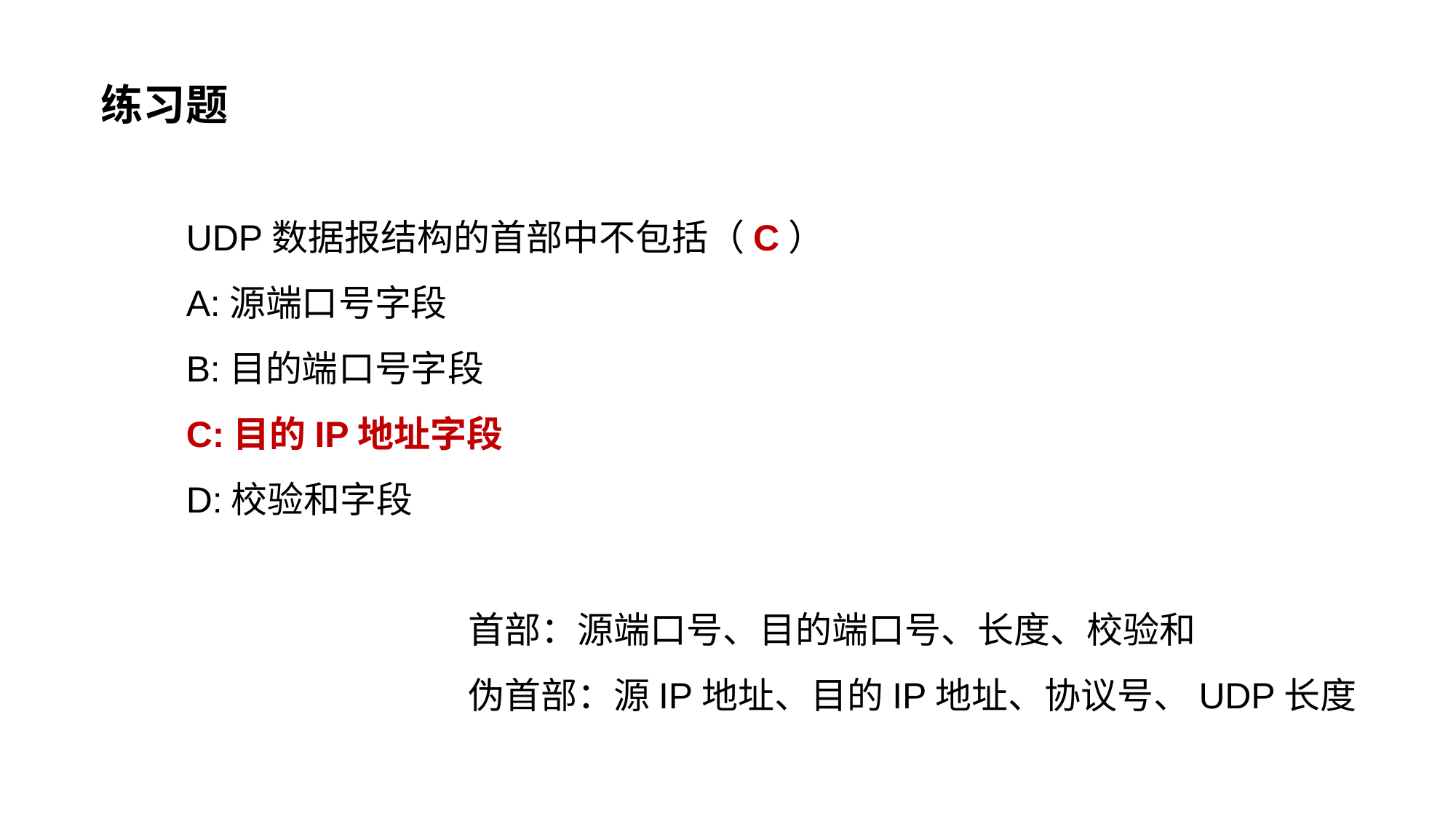

练习题
UDP数据报结构的首部中不包括（C）
A:源端口号字段
B:目的端口号字段
C:目的IP地址字段
D:校验和字段
首部：源端口号、目的端口号、长度、校验和
伪首部：源IP地址、目的IP地址、协议号、UDP长度